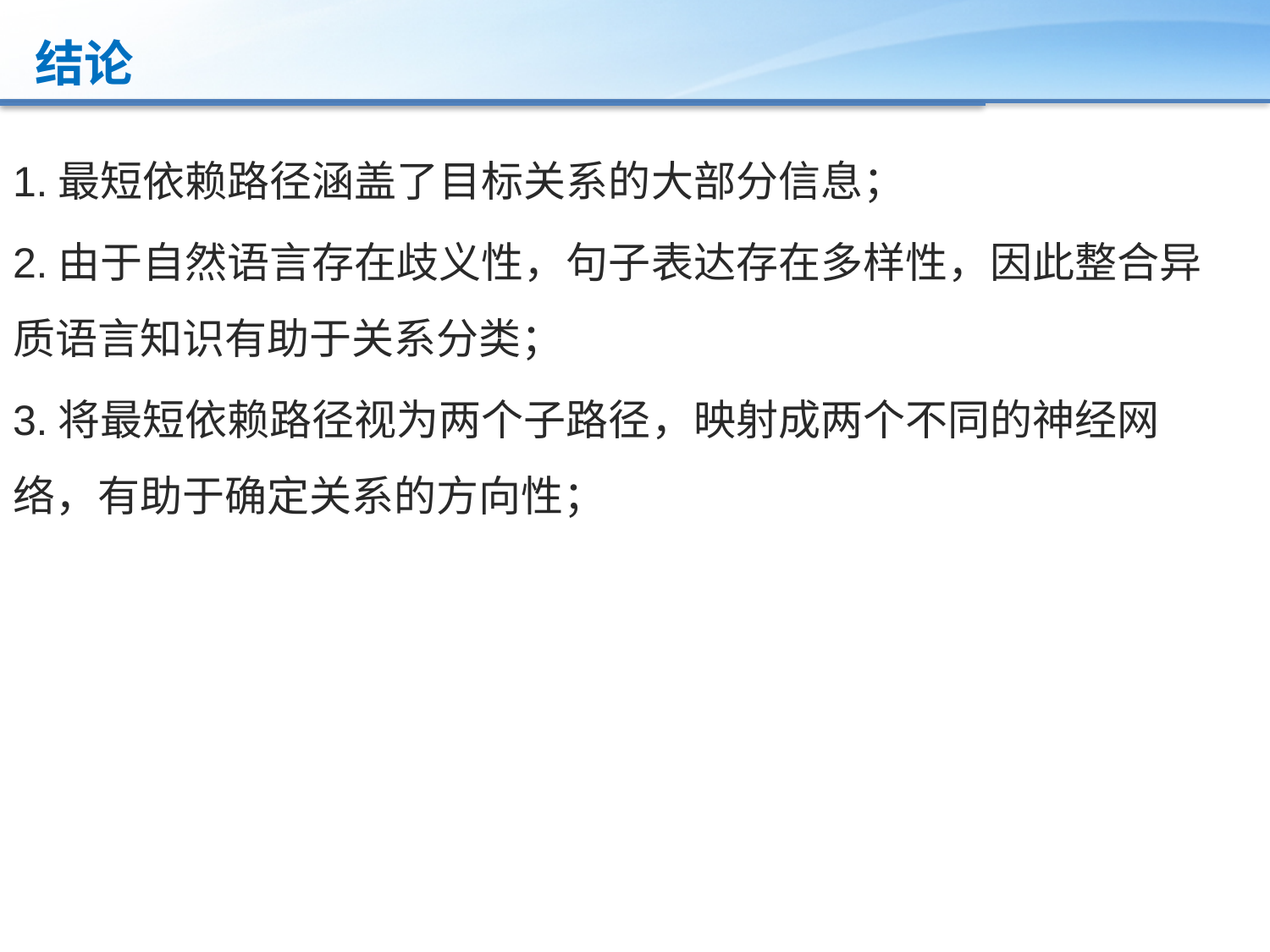

结论
1.最短依赖路径涵盖了目标关系的大部分信息；
2.由于自然语言存在歧义性，句子表达存在多样性，因此整合异质语言知识有助于关系分类；
3.将最短依赖路径视为两个子路径，映射成两个不同的神经网络，有助于确定关系的方向性；